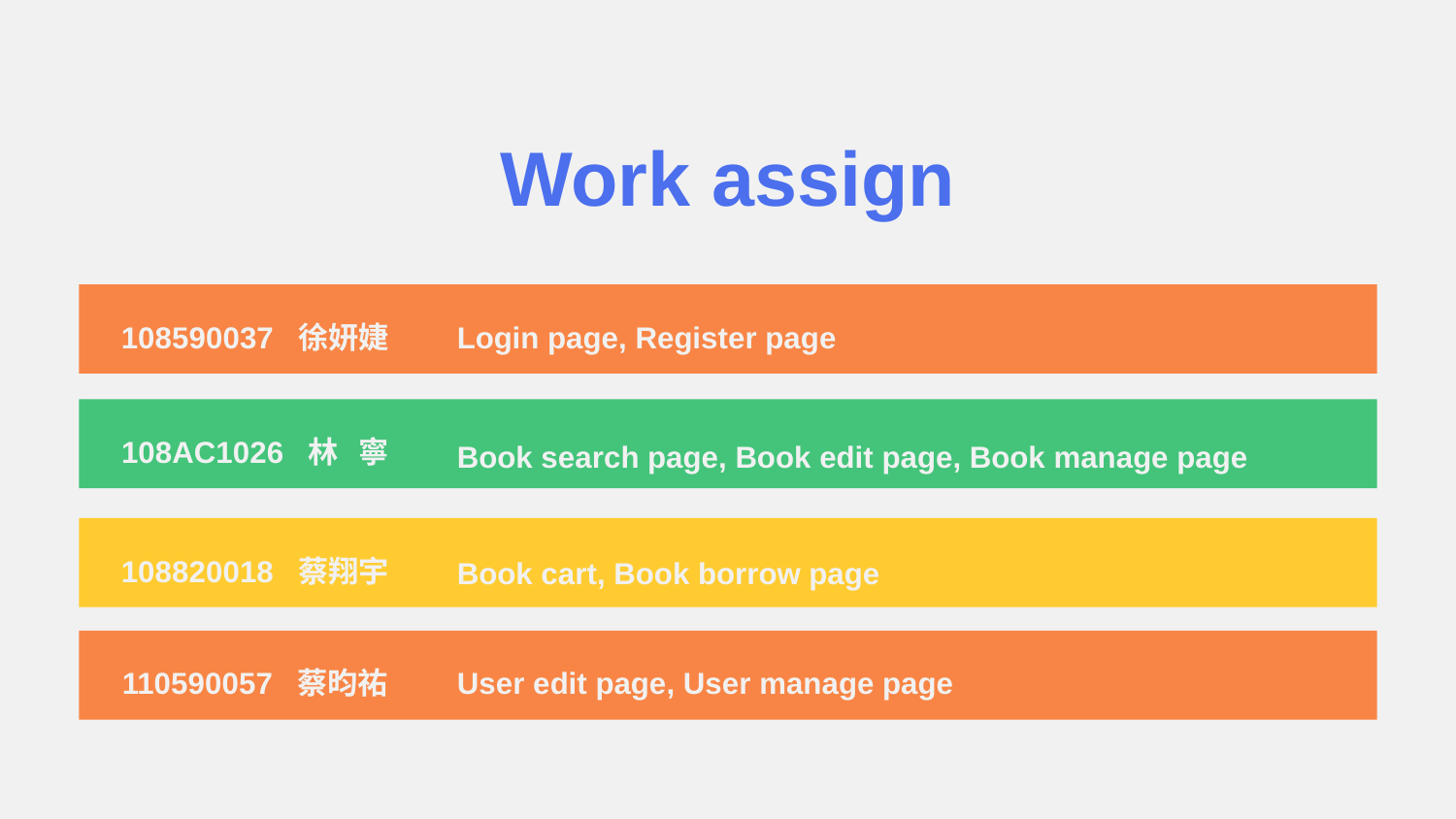

# Work assign

108590037  徐妍婕
Login page, Register page

108AC1026  林   寧
Book search page, Book edit page, Book manage page

108820018  蔡翔宇
Book cart, Book borrow page

110590057  蔡昀祐
User edit page, User manage page